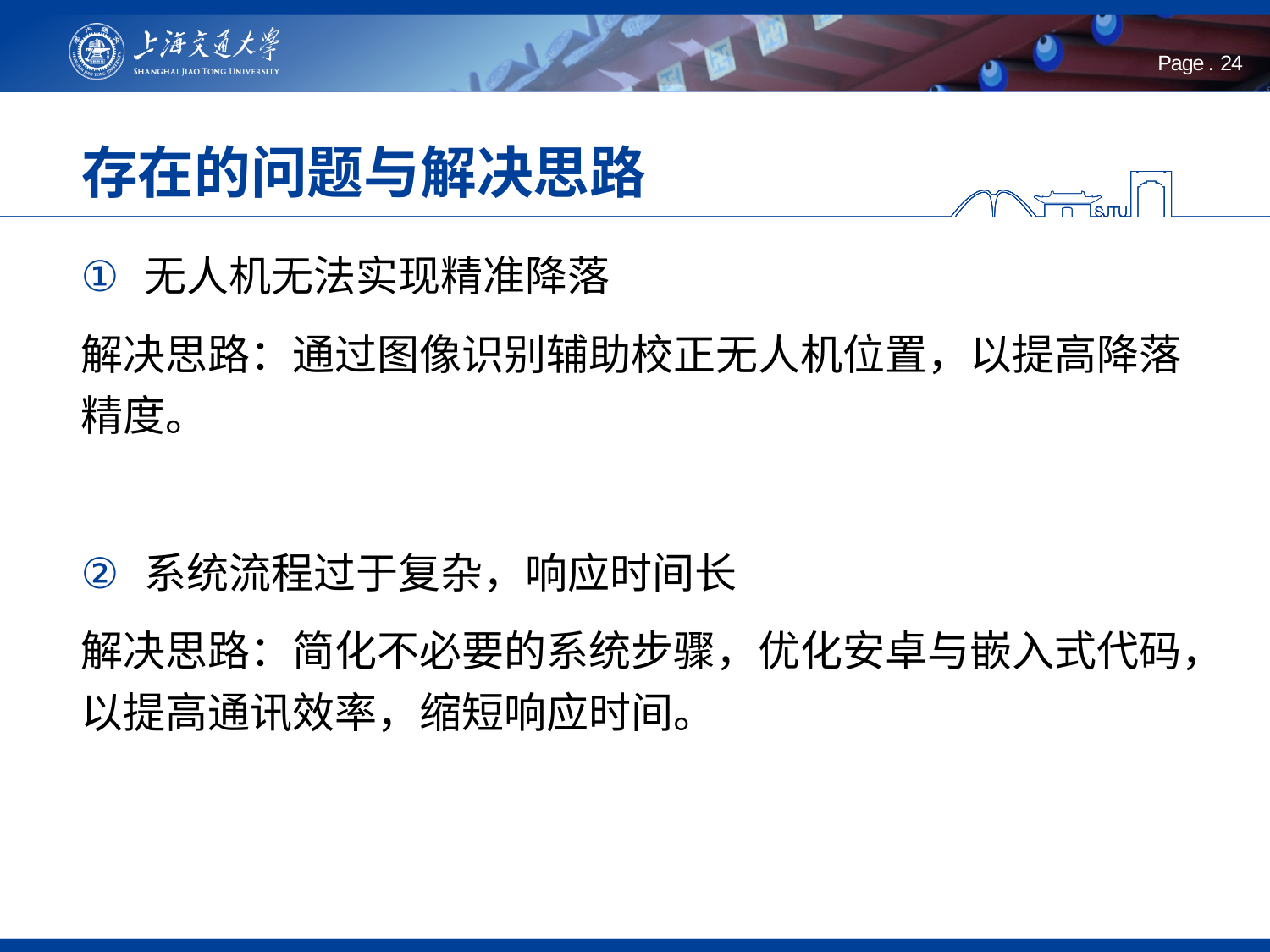

# 存在的问题与解决思路
无人机无法实现精准降落
解决思路：通过图像识别辅助校正无人机位置，以提高降落精度。

系统流程过于复杂，响应时间长
解决思路：简化不必要的系统步骤，优化安卓与嵌入式代码，以提高通讯效率，缩短响应时间。